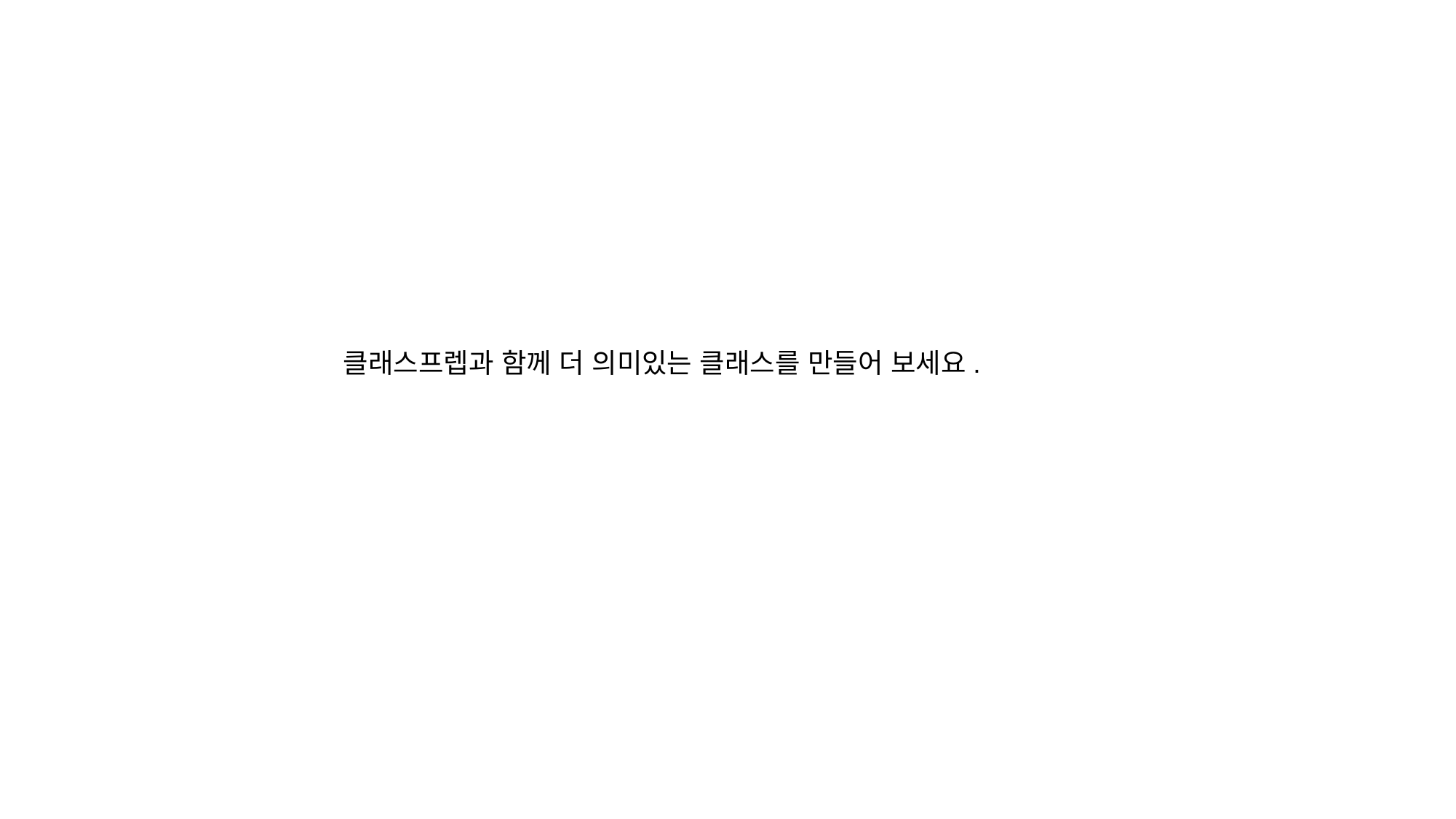

클래스프렙과 함께 더 의미있는 클래스를 만들어 보세요.